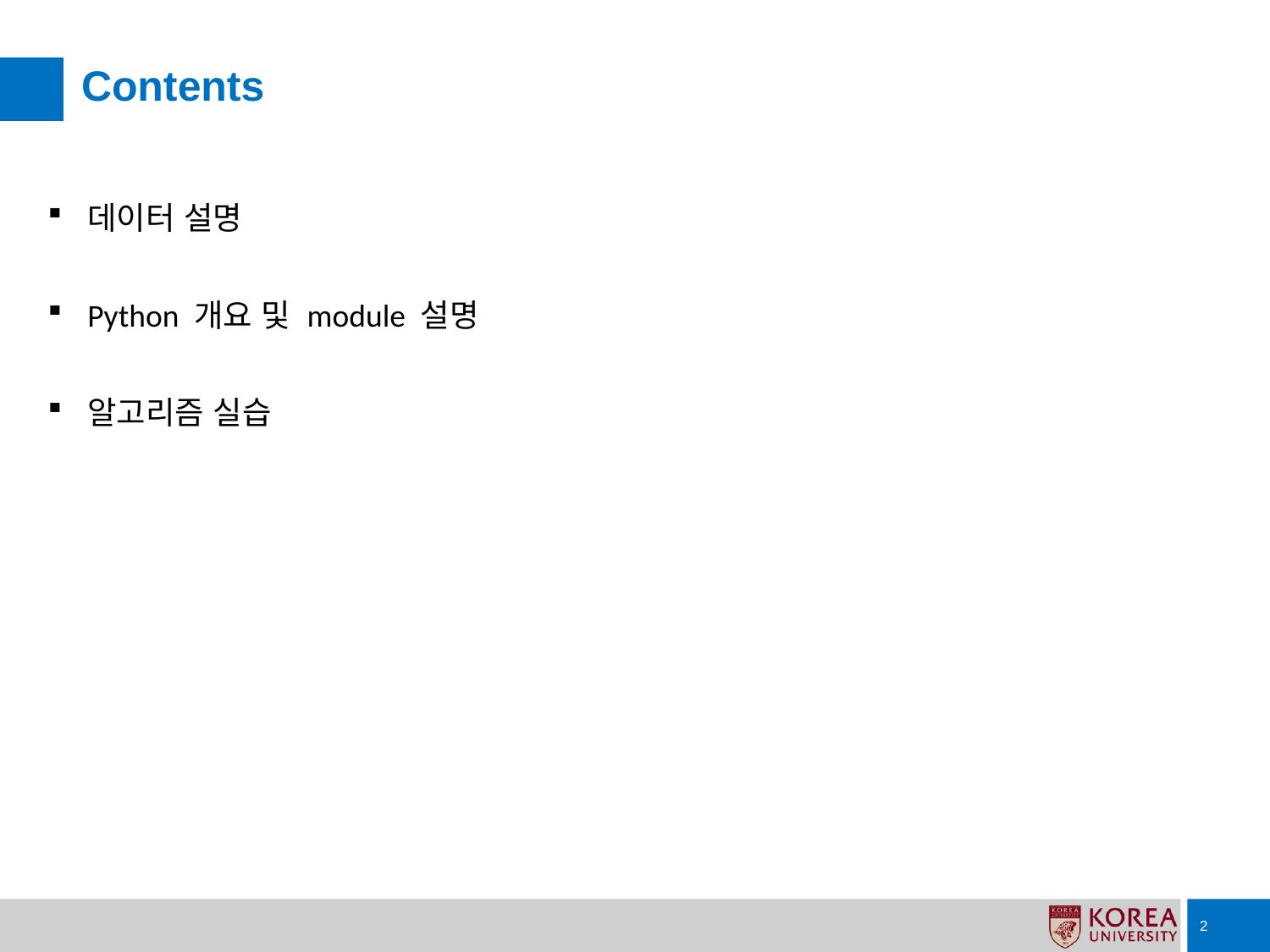

# Contents
데이터 설명
Python 개요 및 module 설명
알고리즘 실습